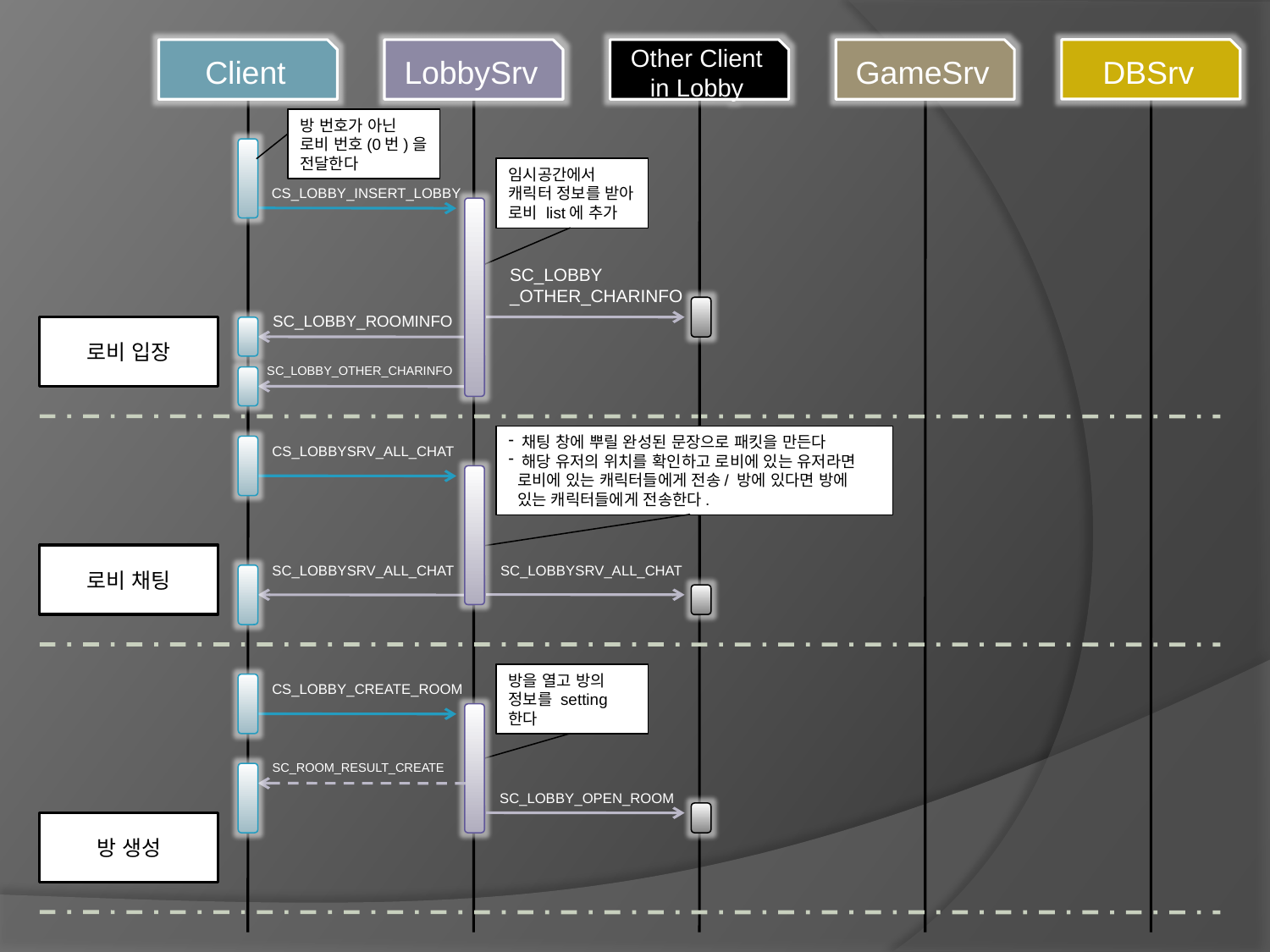

DBSrv
Client
LobbySrv
Other Client in Lobby
GameSrv
방 번호가 아닌 로비 번호(0번)을 전달한다

임시공간에서 캐릭터 정보를 받아 로비 list에 추가
CS_LOBBY_INSERT_LOBBY

SC_LOBBY
_OTHER_CHARINFO

SC_LOBBY_ROOMINFO
로비 입장

SC_LOBBY_OTHER_CHARINFO

 채팅 창에 뿌릴 완성된 문장으로 패킷을 만든다
 해당 유저의 위치를 확인하고 로비에 있는 유저라면
  로비에 있는 캐릭터들에게 전송/ 방에 있다면 방에
  있는 캐릭터들에게 전송한다.

CS_LOBBYSRV_ALL_CHAT

로비 채팅
SC_LOBBYSRV_ALL_CHAT
SC_LOBBYSRV_ALL_CHAT

방을 열고 방의 정보를 setting한다

CS_LOBBY_CREATE_ROOM

SC_ROOM_RESULT_CREATE

SC_LOBBY_OPEN_ROOM

방 생성